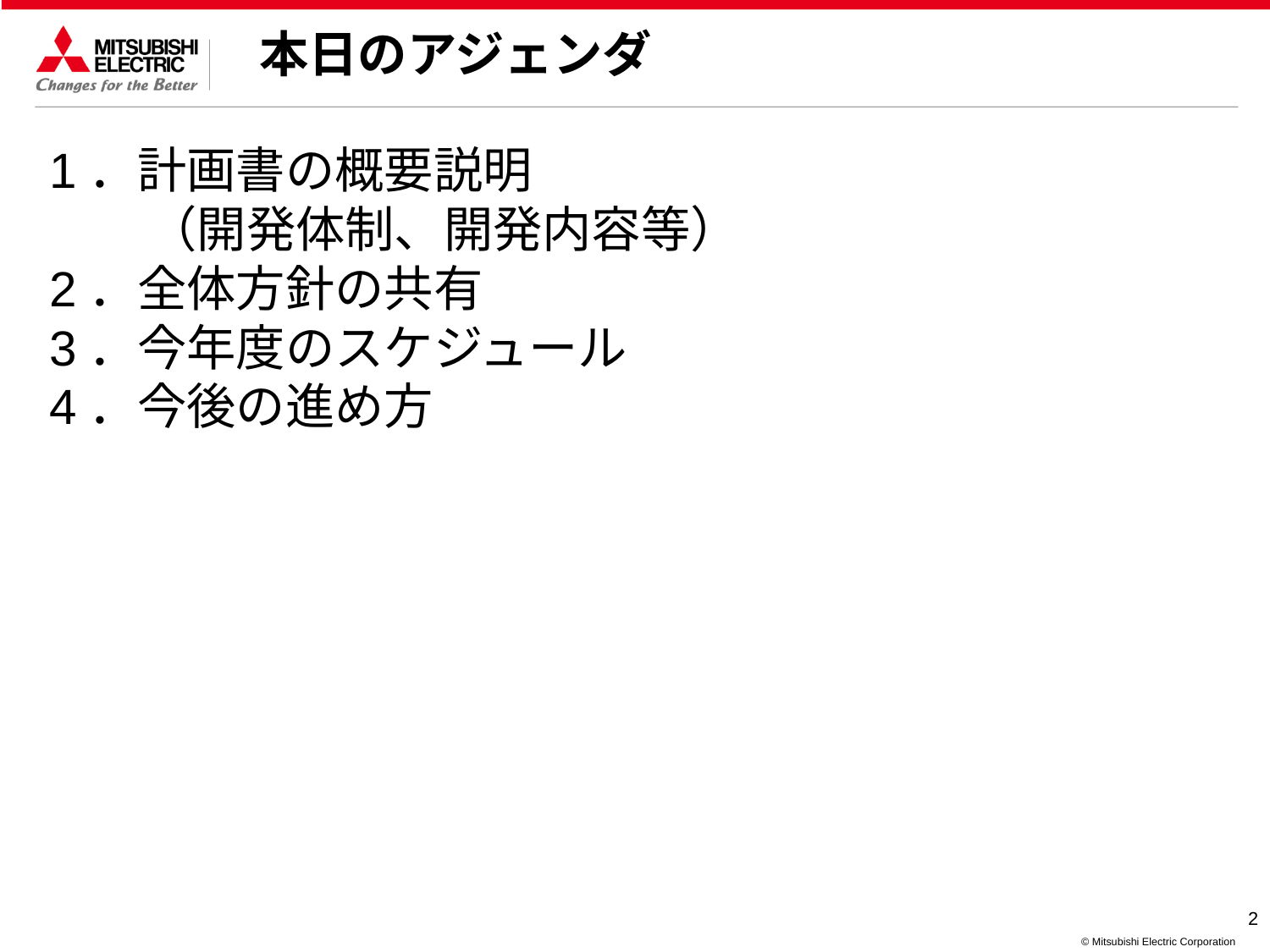

# 本日のアジェンダ
1．計画書の概要説明
　　（開発体制、開発内容等）
2．全体方針の共有
3．今年度のスケジュール
4．今後の進め方